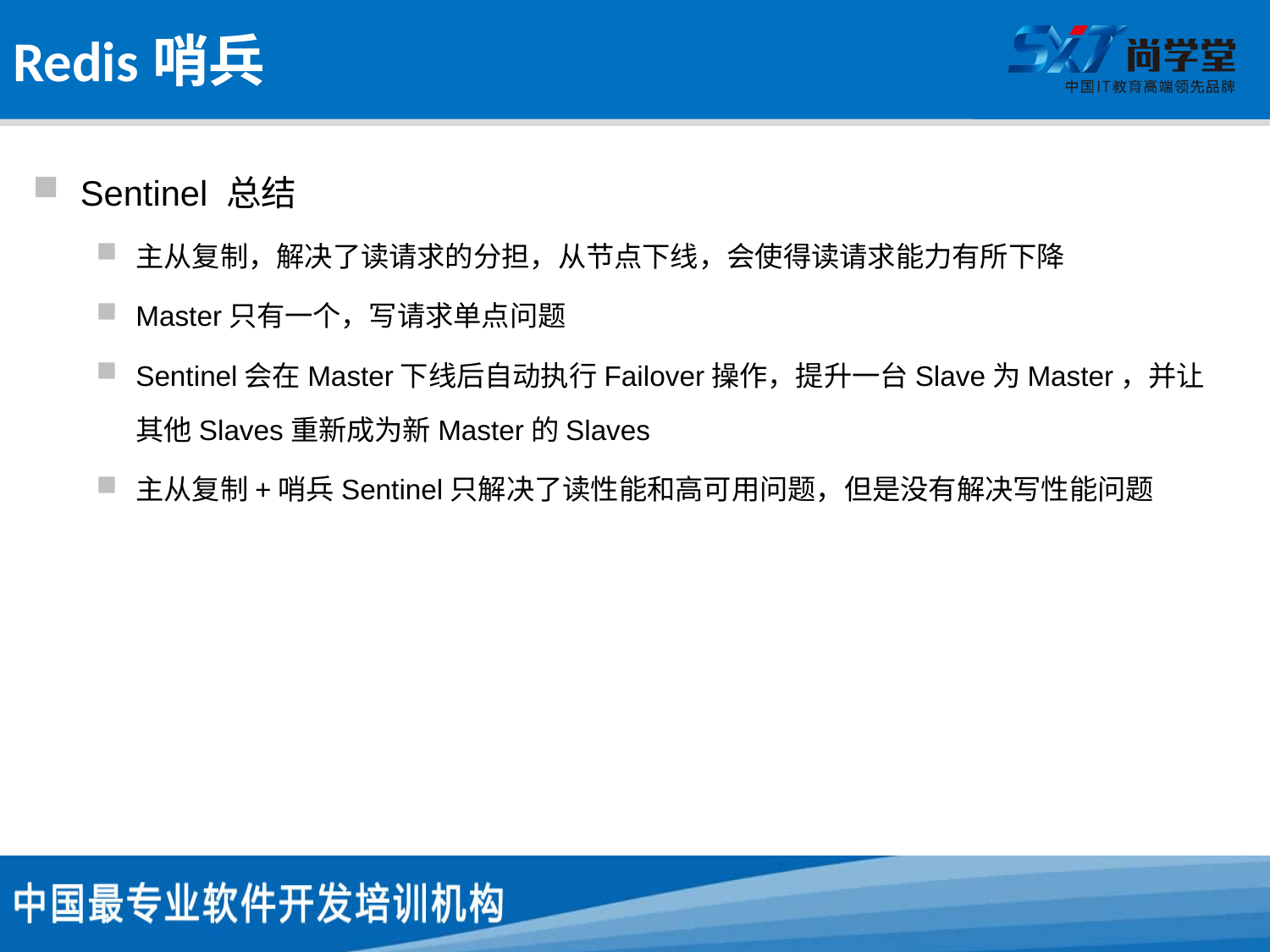

# Redis哨兵
Sentinel 总结
主从复制，解决了读请求的分担，从节点下线，会使得读请求能力有所下降
Master只有一个，写请求单点问题
Sentinel会在Master下线后自动执行Failover操作，提升一台Slave为Master，并让其他Slaves重新成为新Master的Slaves
主从复制+哨兵Sentinel只解决了读性能和高可用问题，但是没有解决写性能问题